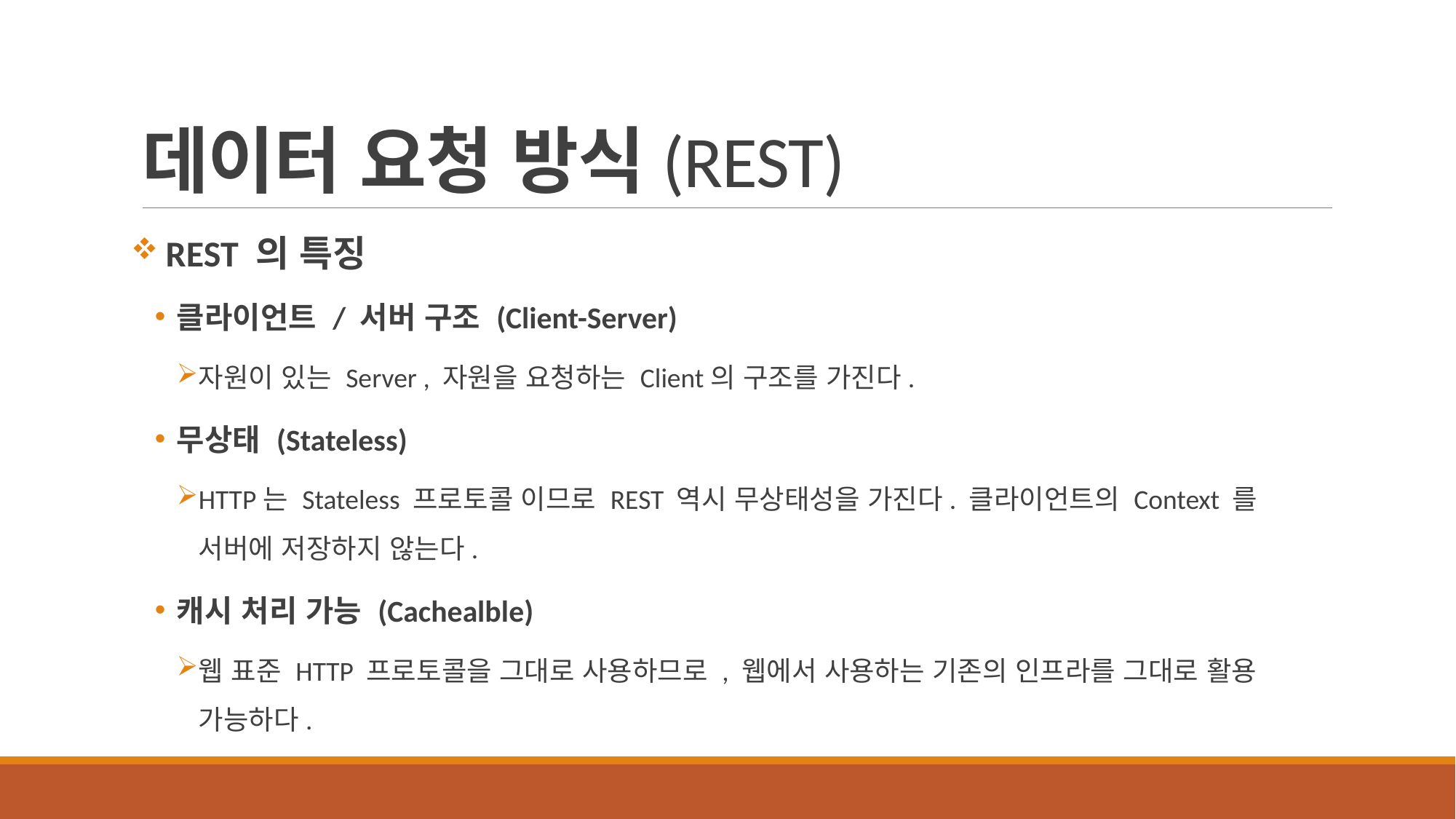

# 데이터 요청 방식(REST)
 REST 의 특징
클라이언트 / 서버 구조 (Client-Server)
자원이 있는 Server , 자원을 요청하는 Client의 구조를 가진다.
무상태 (Stateless)
HTTP는 Stateless 프로토콜 이므로 REST 역시 무상태성을 가진다. 클라이언트의 Context 를 서버에 저장하지 않는다.
캐시 처리 가능 (Cachealble)
웹 표준 HTTP 프로토콜을 그대로 사용하므로 , 웹에서 사용하는 기존의 인프라를 그대로 활용 가능하다.